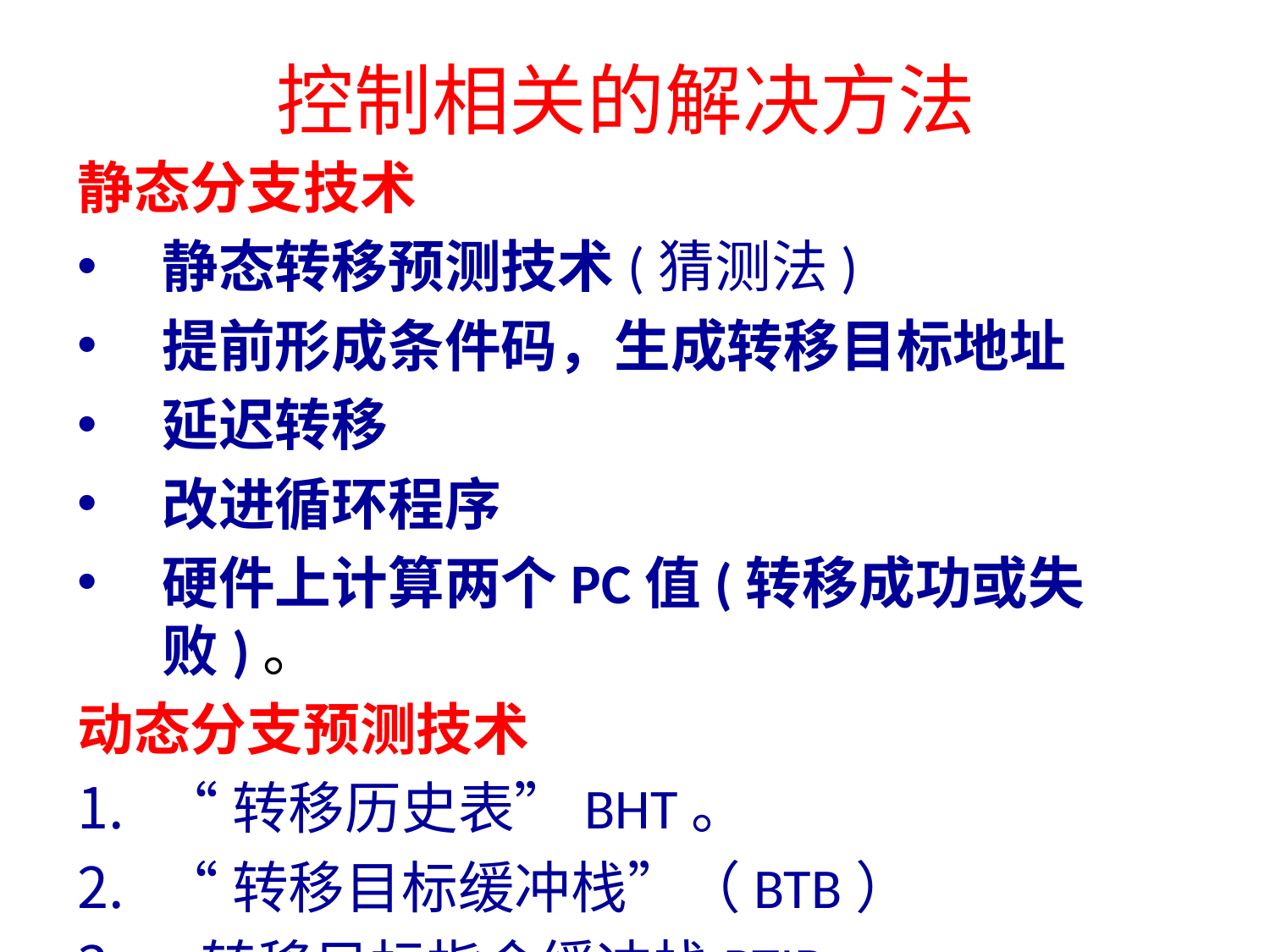

控制相关的解决方法
静态分支技术
静态转移预测技术(猜测法)
提前形成条件码，生成转移目标地址
延迟转移
改进循环程序
硬件上计算两个PC值(转移成功或失败)。
动态分支预测技术
“转移历史表”BHT。
“转移目标缓冲栈”（BTB）
  转移目标指令缓冲栈BTIB。